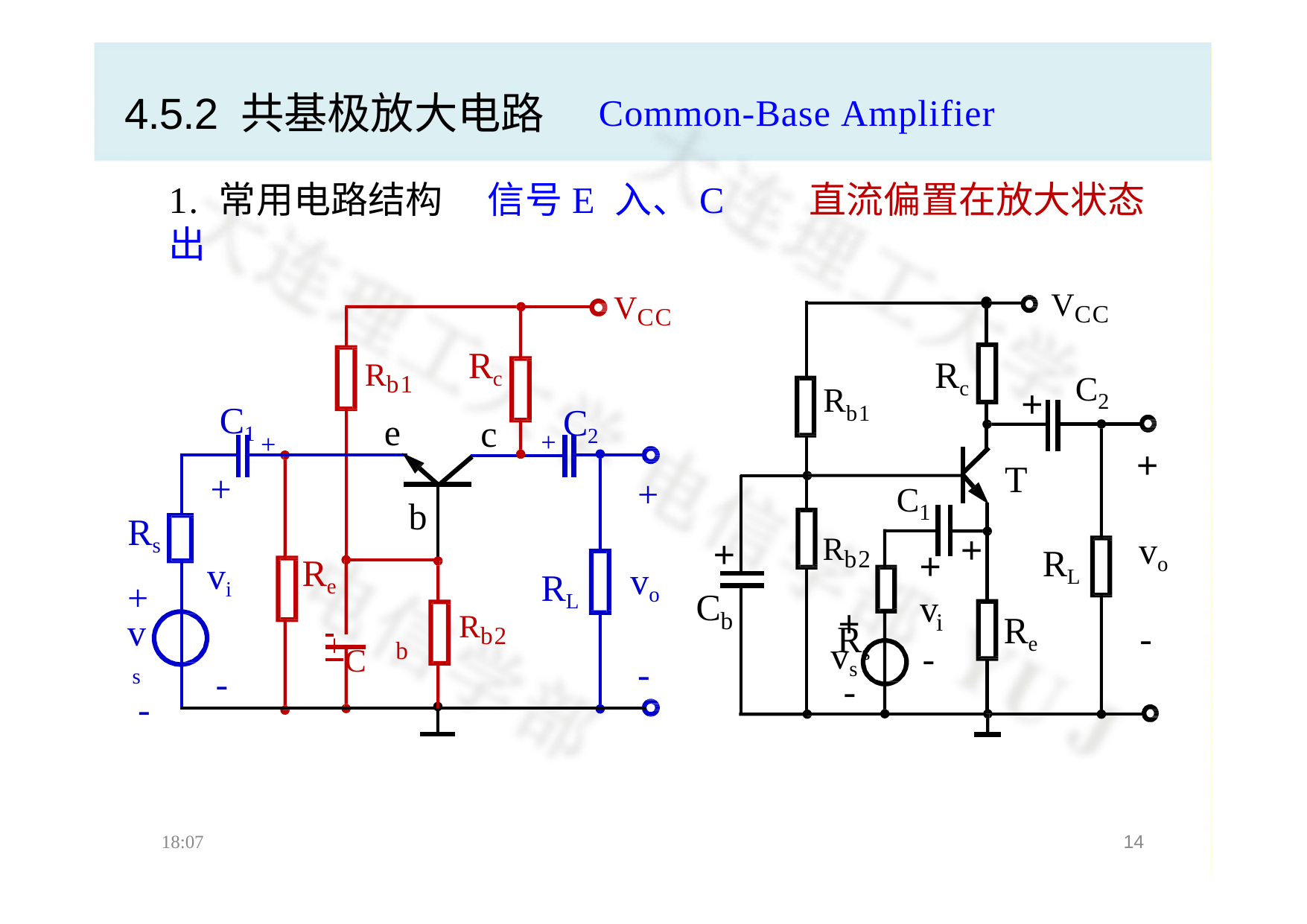

# 4.5.2 共基极放大电路
Common-Base Amplifier
直流偏置在放大状态
1. 常用电路结构	信号E 入、C 出
VCC
VCC

Rc

Rc

Rb1
C

R
+
2
C1 +
+ C2
b1

e

c

+

T

+
+

C

b
1

Rb2  Rs

Rs
+
vs
-

+

vo

+

RL
+

vi

vo
Re
 	+C

RL

C
v
-

+

b
i
Re

Rb2
-
vs
b

-

-
-

14
18:07